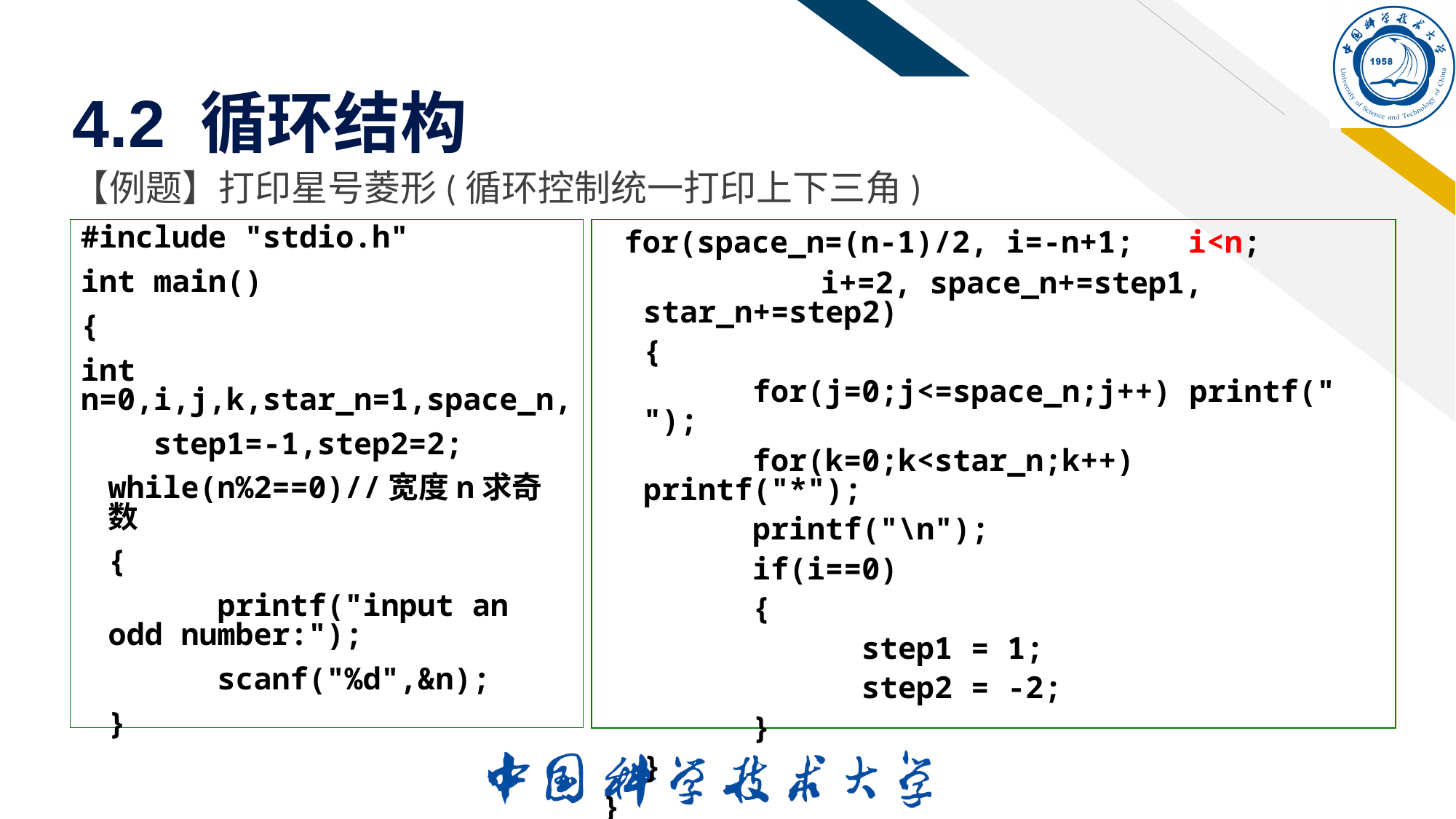

4.2 循环结构
【例题】打印星号菱形(循环控制统一打印上下三角)
 for(space_n=(n-1)/2, i=-n+1;   i<n;
            i+=2, space_n+=step1, star_n+=step2)
	{
		for(j=0;j<=space_n;j++) printf(" ");
		for(k=0;k<star_n;k++)   printf("*");
		printf("\n");
		if(i==0)
		{
			step1 = 1;
			step2 = -2;
		}
	}
}

#include "stdio.h"
int main()
{
int n=0,i,j,k,star_n=1,space_n,
    step1=-1,step2=2;
	while(n%2==0)//宽度n求奇数
	{
		printf("input an odd number:");
		scanf("%d",&n);
	}